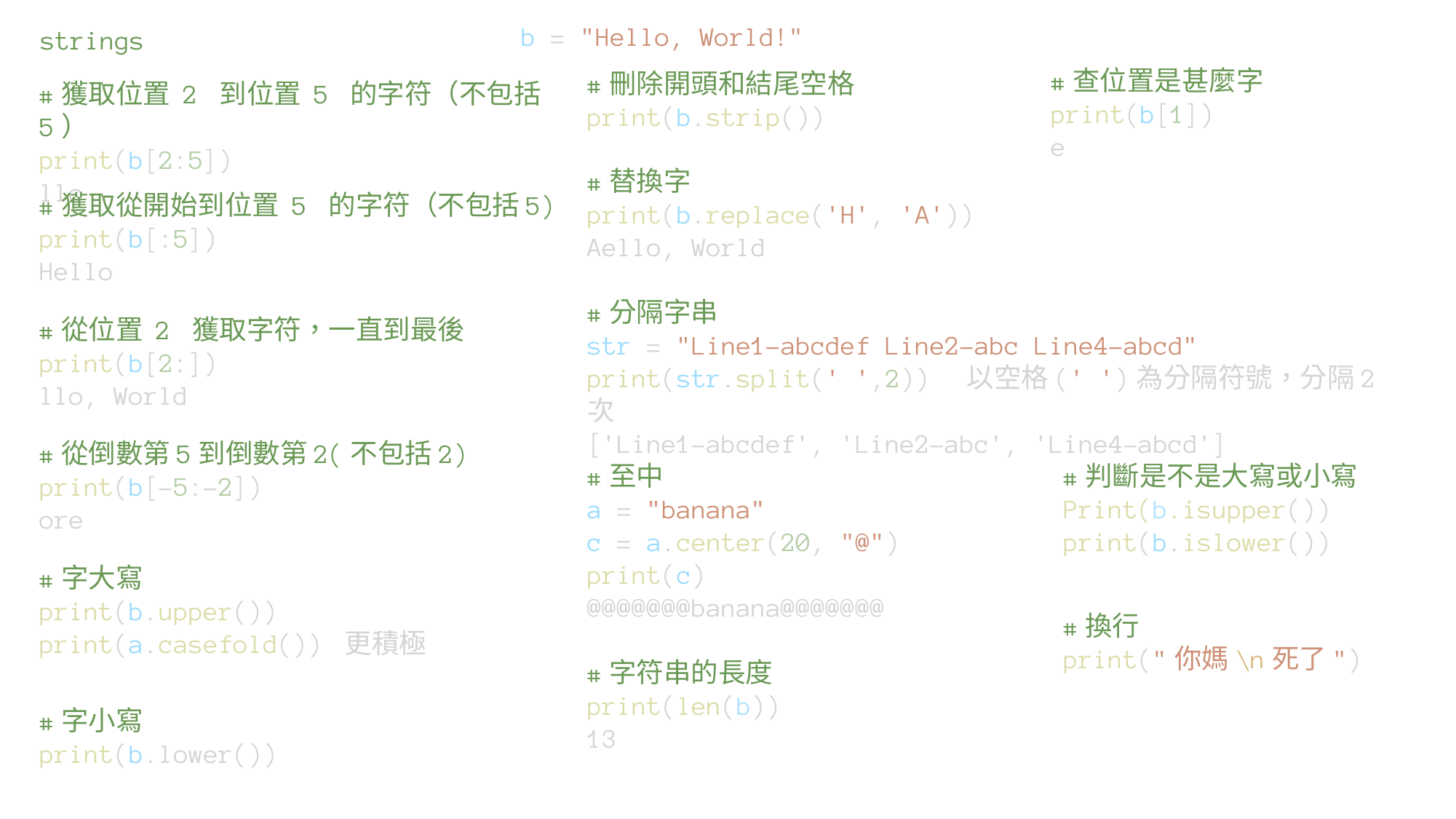

b = "Hello, World!"
strings
#查位置是甚麼字
print(b[1])
e
#刪除開頭和結尾空格
print(b.strip())
#獲取位置 2 到位置 5 的字符（不包括5）
print(b[2:5])
llo
#替換字
print(b.replace('H', 'A'))
Aello, World
#獲取從開始到位置 5 的字符（不包括5)
print(b[:5])
Hello
#分隔字串
str = "Line1-abcdef Line2-abc Line4-abcd"
print(str.split(' ',2))  以空格(' ')為分隔符號，分隔2次
['Line1-abcdef', 'Line2-abc', 'Line4-abcd']
#從位置 2 獲取字符，一直到最後
print(b[2:])
llo, World
#從倒數第5到倒數第2(不包括2)
print(b[-5:-2])
ore
#至中
a = "banana"
c = a.center(20, "@")
print(c)
@@@@@@@banana@@@@@@@
#判斷是不是大寫或小寫
Print(b.isupper())
print(b.islower())
#字大寫
print(b.upper())
print(a.casefold()) 更積極

#換行
print("你媽\n死了")
#字符串的長度
print(len(b))
13
#字小寫
print(b.lower())